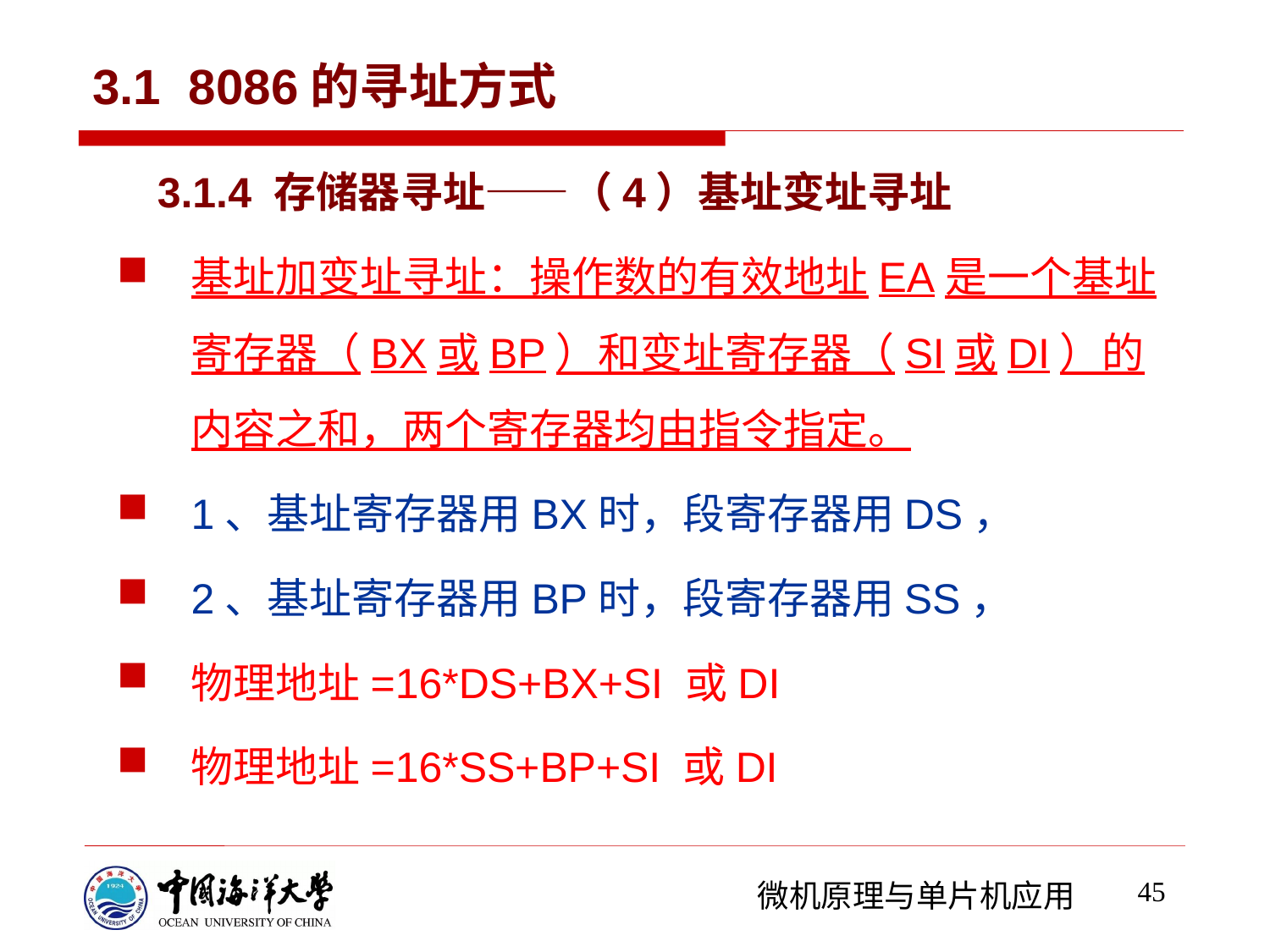

# 3.1  8086的寻址方式
3.1.4 存储器寻址——（4）基址变址寻址
基址加变址寻址：操作数的有效地址EA是一个基址寄存器（BX或BP）和变址寄存器（SI或DI）的内容之和，两个寄存器均由指令指定。
1、基址寄存器用BX时，段寄存器用DS，
2、基址寄存器用BP时，段寄存器用SS，
物理地址=16*DS+BX+SI 或DI
物理地址=16*SS+BP+SI 或DI

45